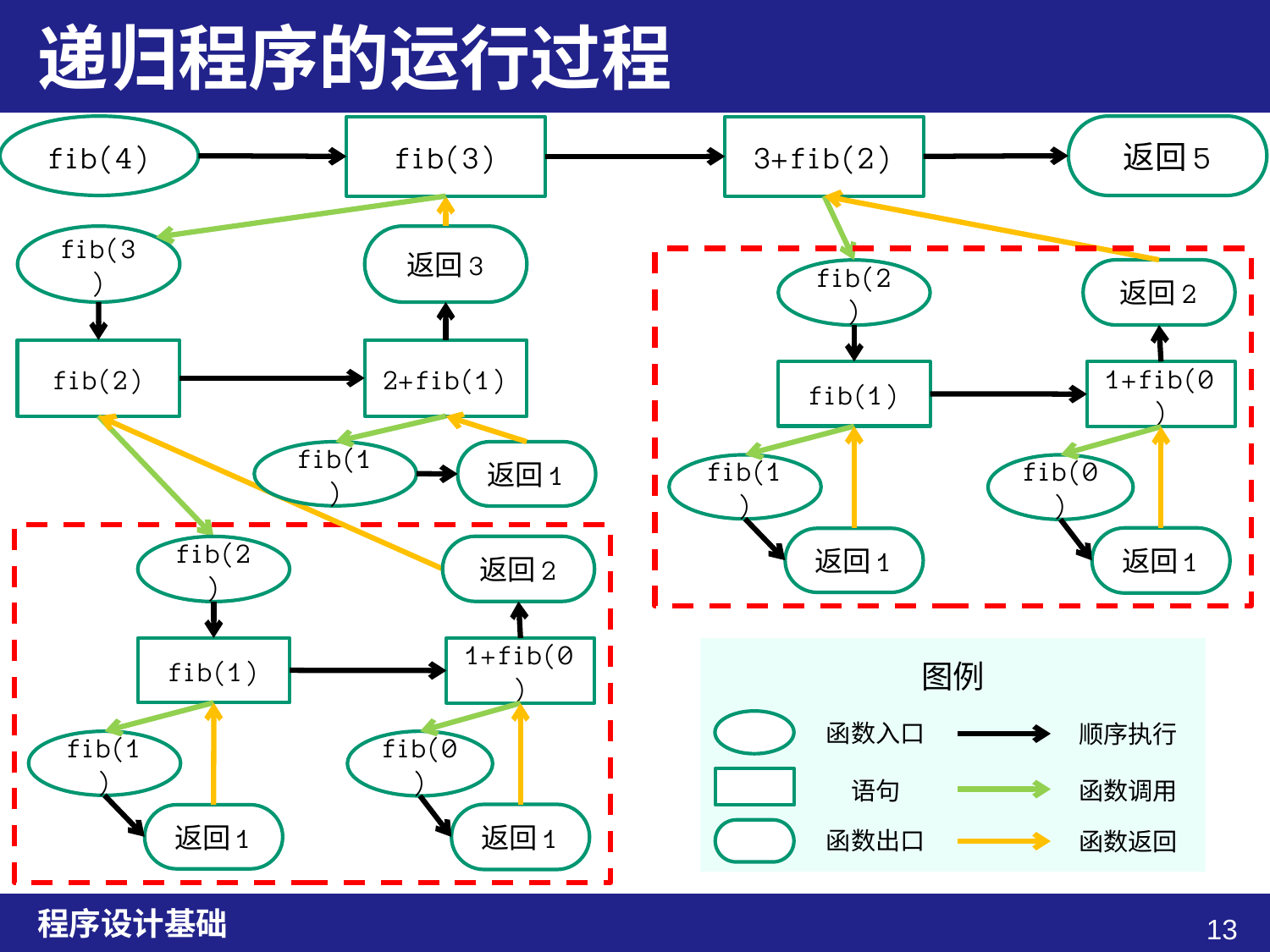

# 递归程序的运行过程
fib(4)
返回5
fib(3)
3+fib(2)
fib(3)
返回3

返回2
fib(2)
fib(2)
2+fib(1)
1+fib(0)
fib(1)
fib(1)
返回1
fib(1)
fib(0)

返回1
返回1
返回2
fib(2)
1+fib(0)

fib(1)
图例

函数入口
顺序执行
fib(1)
fib(0)

语句
函数调用
返回1
返回1
函数出口

函数返回